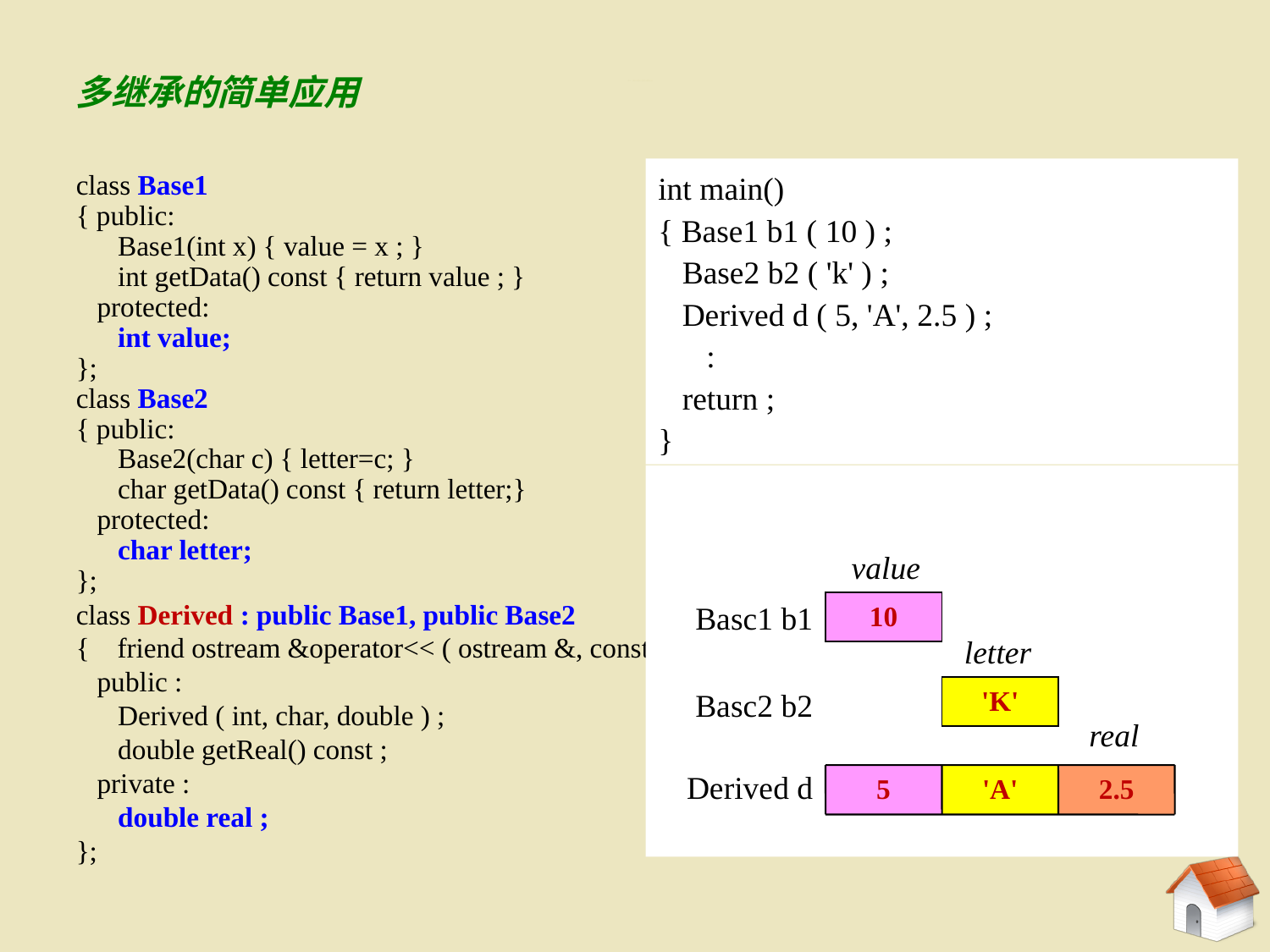

多继承的简单应用
8.5.1  多继承的派生类构造和访问
int main()
{ Base1 b1 ( 10 ) ;
   Base2 b2 ( 'k' ) ;
   Derived d ( 5, 'A', 2.5 ) ;
      :
   return ;
}

value
Basc1 b1
10
letter
'K'
Basc2 b2
real
Derived d
5

'A'

2.5

class Base1
{ public:
      Base1(int x) { value = x ; }
      int getData() const { return value ; }
   protected:
      int value;
};
class Base2
{ public:
      Base2(char c) { letter=c; }
      char getData() const { return letter;}
   protected:
      char letter;
};
class Derived : public Base1, public Base2
{    friend ostream &operator<< ( ostream &, const Derived & ) ;
   public :
      Derived ( int, char, double ) ;
      double getReal() const ;
   private :
      double real ;
};